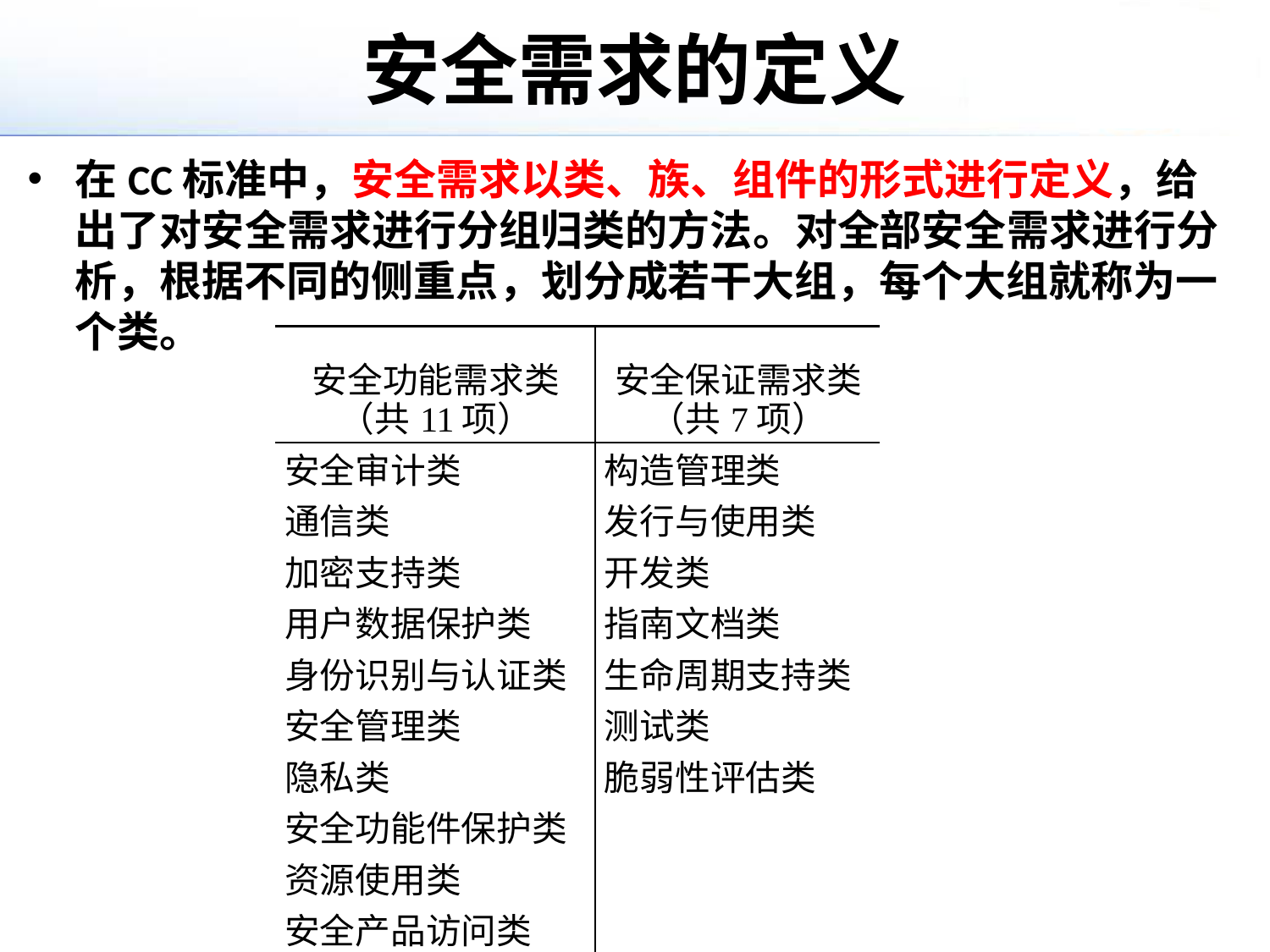

# 安全需求的定义
在CC标准中，安全需求以类、族、组件的形式进行定义，给出了对安全需求进行分组归类的方法。对全部安全需求进行分析，根据不同的侧重点，划分成若干大组，每个大组就称为一个类。
| 安全功能需求类 （共11项） | 安全保证需求类（共7项） |
| --- | --- |
| 安全审计类 通信类 加密支持类 用户数据保护类 身份识别与认证类 安全管理类 隐私类 安全功能件保护类 资源使用类 安全产品访问类 可信路径/通道类。 | 构造管理类 发行与使用类 开发类 指南文档类 生命周期支持类 测试类 脆弱性评估类 |